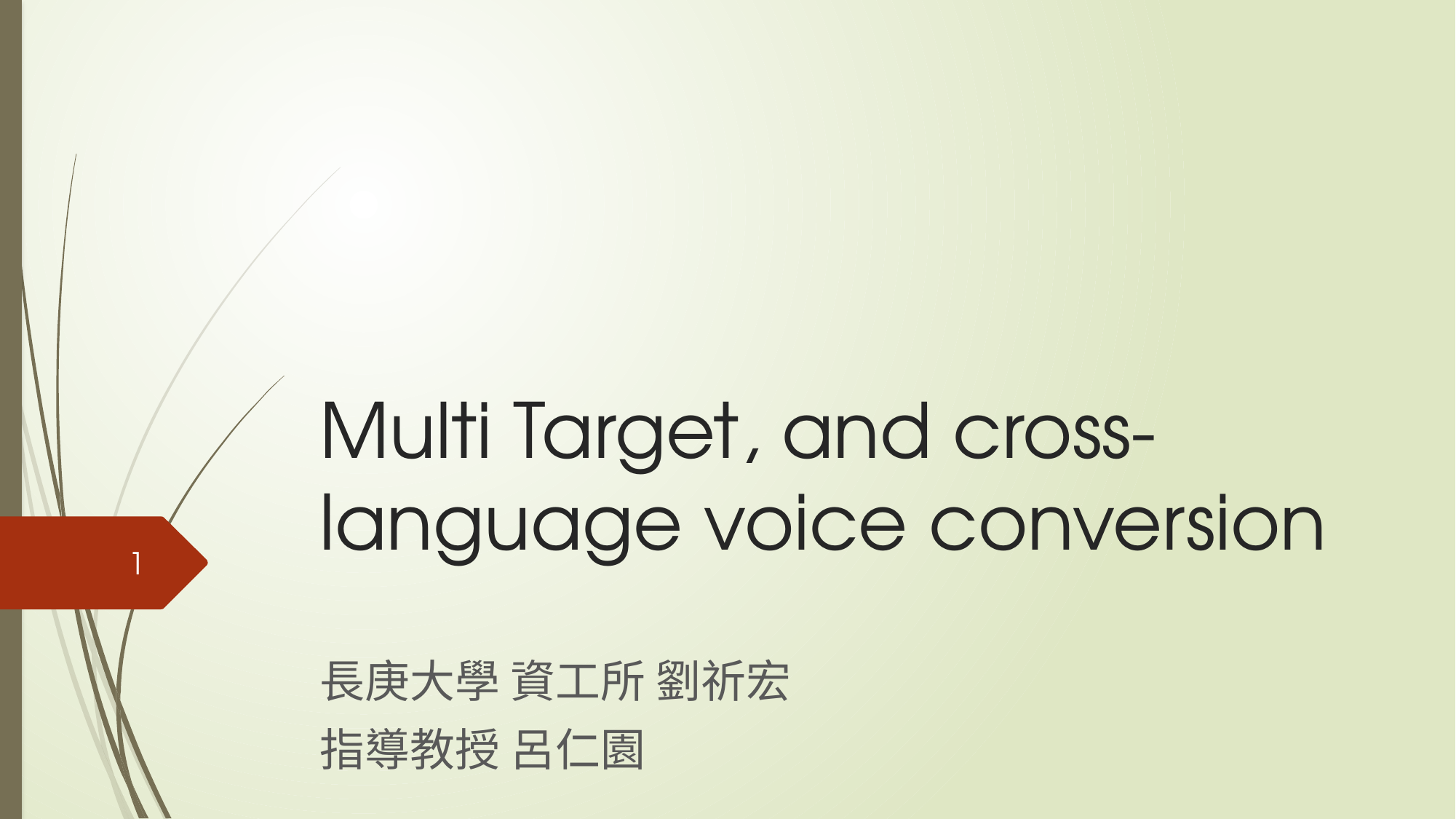

# Multi Target, and cross-language voice conversion
1
長庚大學 資工所 劉祈宏
指導教授 呂仁園